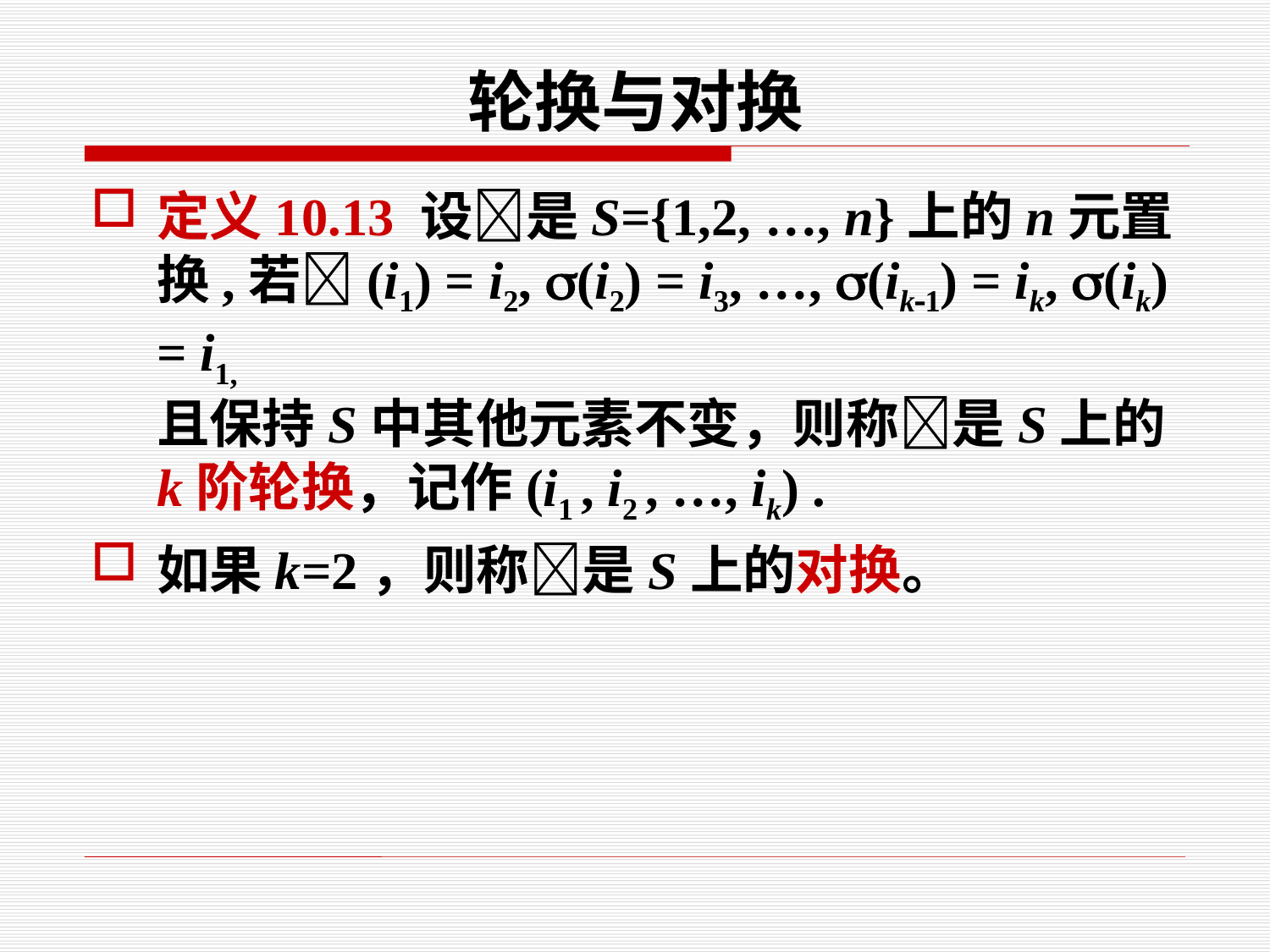

# 轮换与对换
定义10.13 设σ是S={1,2, …, n}上的n元置换,若σ(i1) = i2, σ(i2) = i3, …, σ(ik−1) = ik, σ(ik) = i1,
且保持S中其他元素不变，则称σ是S上的k阶轮换，记作(i1 , i2 , …, ik) .
如果k=2，则称σ是S上的对换。